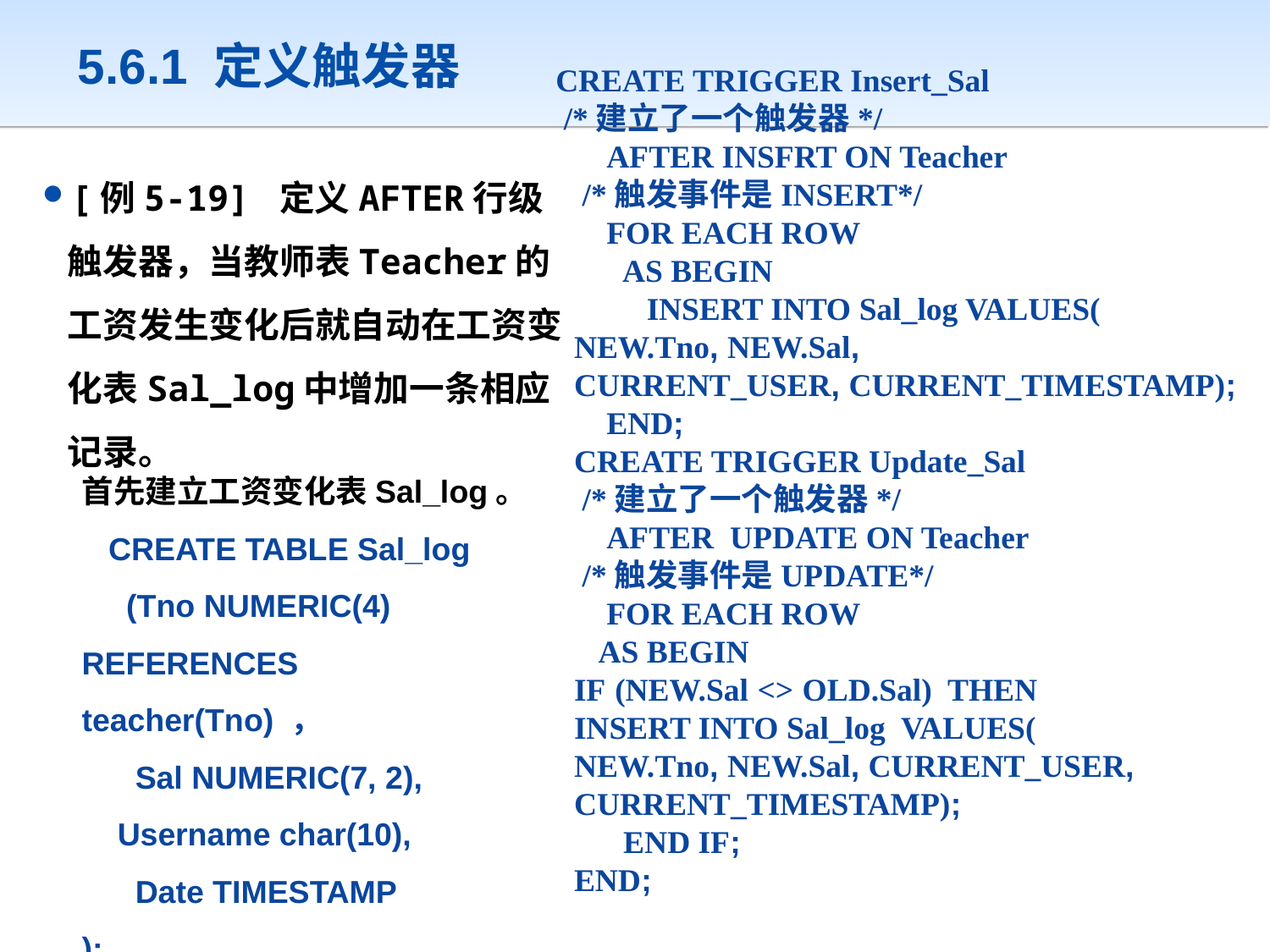

# 5.6.1 定义触发器
CREATE TRIGGER Insert_Sal
 /*建立了一个触发器*/
    AFTER INSFRT ON Teacher
 /*触发事件是INSERT*/
    FOR EACH ROW
      AS BEGIN
         INSERT INTO Sal_log VALUES(
NEW.Tno, NEW.Sal,
CURRENT_USER, CURRENT_TIMESTAMP);
    END;
CREATE TRIGGER Update_Sal
 /*建立了一个触发器*/
    AFTER  UPDATE ON Teacher
 /*触发事件是UPDATE*/
    FOR EACH ROW
   AS BEGIN
IF (NEW.Sal <> OLD.Sal)  THEN
INSERT INTO Sal_log  VALUES(
NEW.Tno, NEW.Sal, CURRENT_USER,
CURRENT_TIMESTAMP);
      END IF;
END;
[例5-19] 定义AFTER行级触发器，当教师表Teacher的工资发生变化后就自动在工资变化表Sal_log中增加一条相应记录。

首先建立工资变化表Sal_log。
   CREATE TABLE Sal_log
     (Tno NUMERIC(4) REFERENCES teacher(Tno) ，
      Sal NUMERIC(7, 2),
    Username char(10),
      Date TIMESTAMP
);